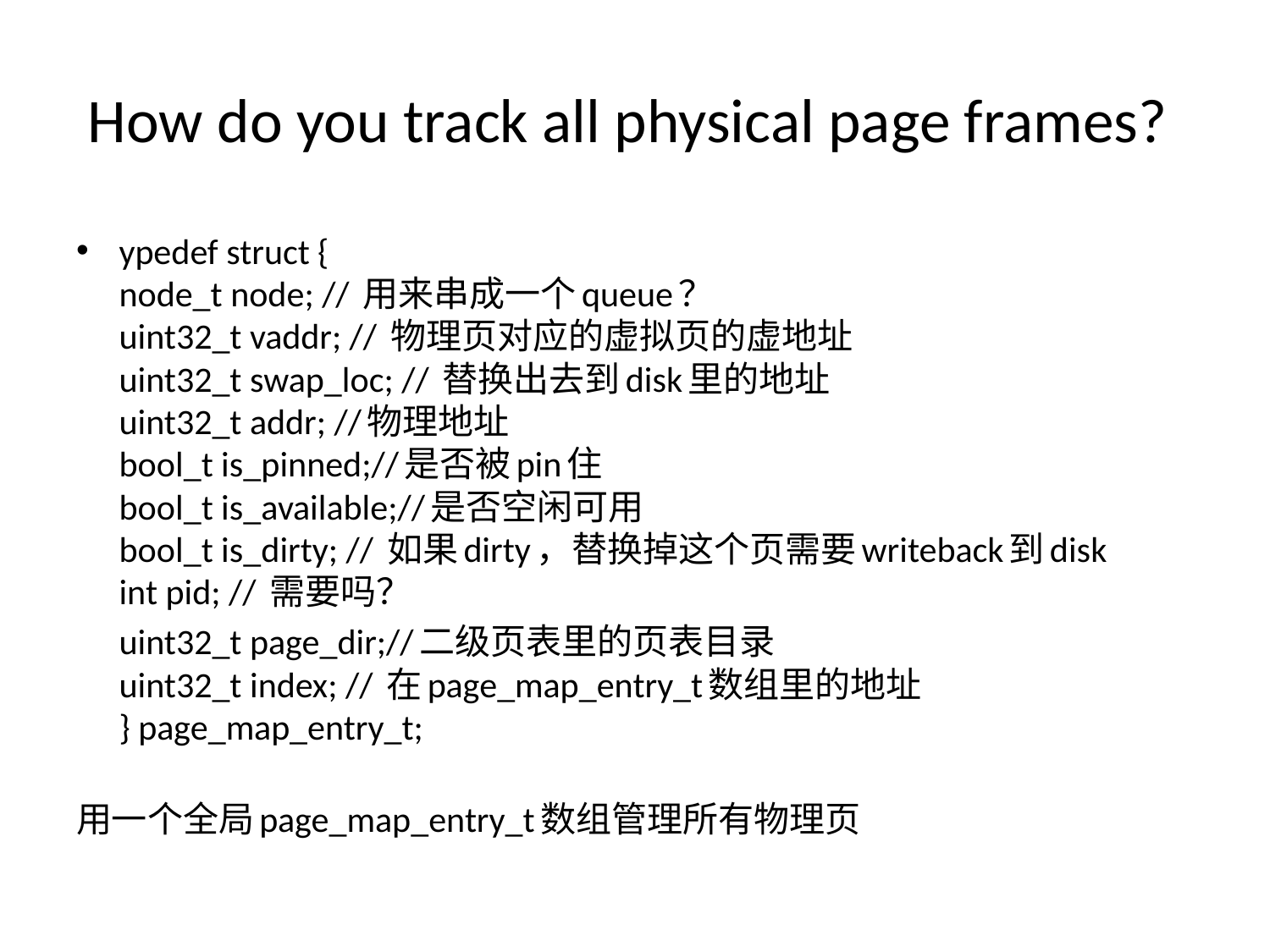

# How do you track all physical page frames?
ypedef struct {
node_t node; // 用来串成一个queue？
uint32_t vaddr; // 物理页对应的虚拟页的虚地址
uint32_t swap_loc; // 替换出去到disk里的地址
uint32_t addr; //物理地址
bool_t is_pinned;//是否被pin住
bool_t is_available;//是否空闲可用
bool_t is_dirty; // 如果dirty，替换掉这个页需要writeback到disk
int pid; // 需要吗？
	uint32_t page_dir;//二级页表里的页表目录
uint32_t index; // 在page_map_entry_t数组里的地址
} page_map_entry_t;
用一个全局page_map_entry_t数组管理所有物理页